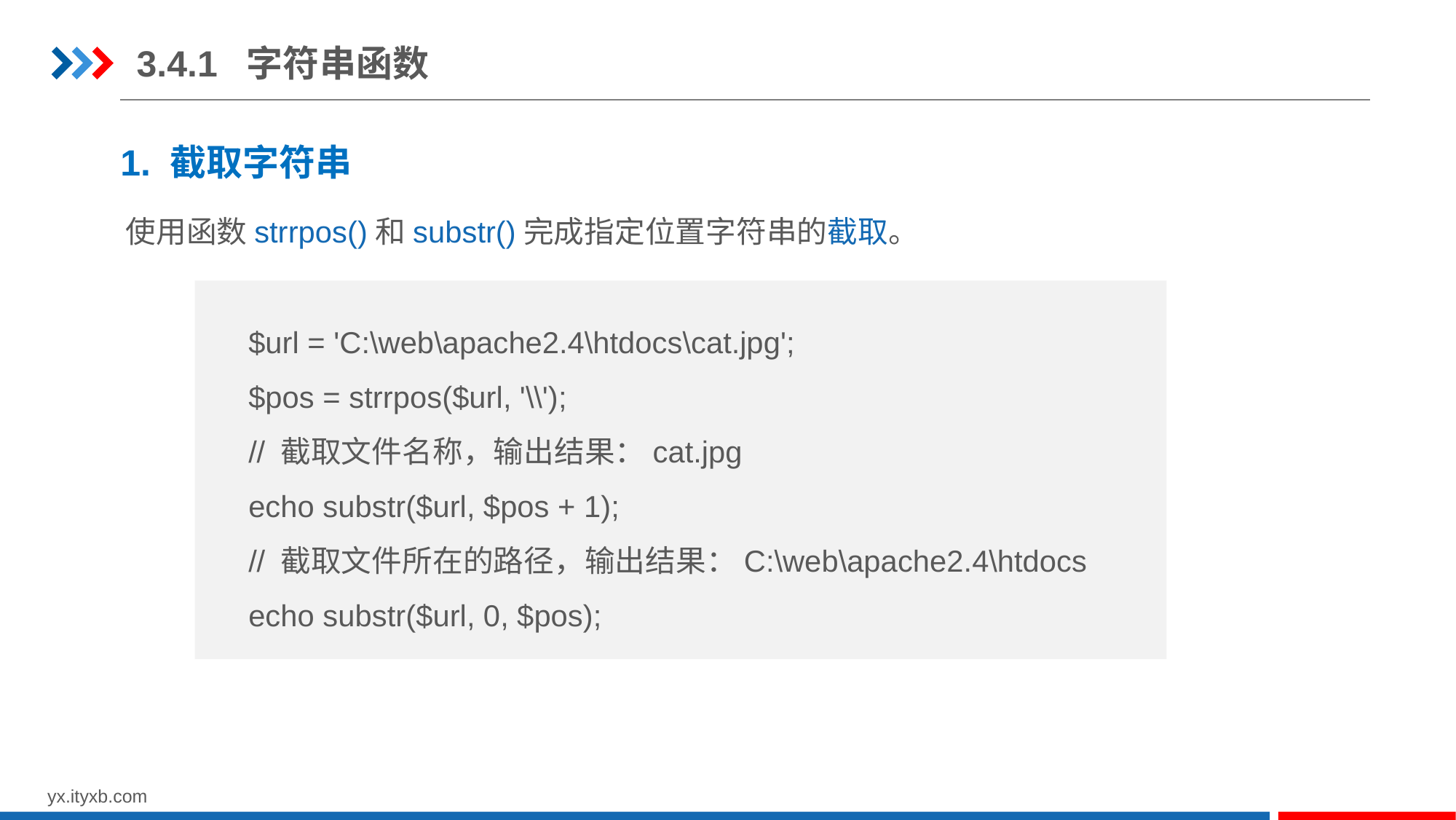

3.4.1  字符串函数
1. 截取字符串
使用函数strrpos()和substr()完成指定位置字符串的截取。

$url = 'C:\web\apache2.4\htdocs\cat.jpg';
$pos = strrpos($url, '\\');
// 截取文件名称，输出结果：cat.jpg
echo substr($url, $pos + 1);
// 截取文件所在的路径，输出结果：C:\web\apache2.4\htdocs
echo substr($url, 0, $pos);